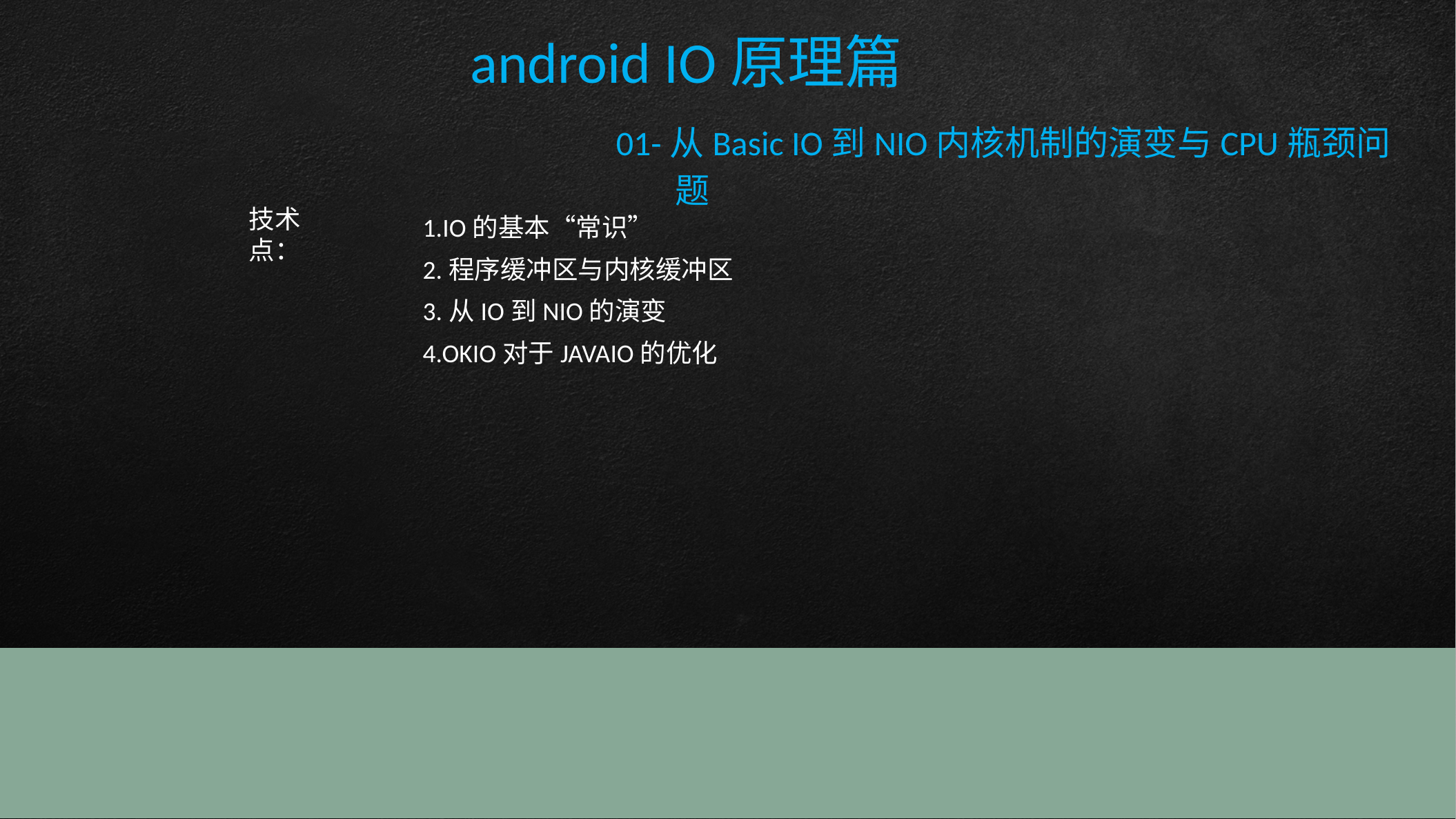

android IO原理篇
						01-从Basic IO到NIO内核机制的演变与CPU瓶颈问题
技术点：
    1.IO的基本“常识”
    2.程序缓冲区与内核缓冲区
    3.从IO到NIO的演变
    4.OKIO对于JAVAIO的优化